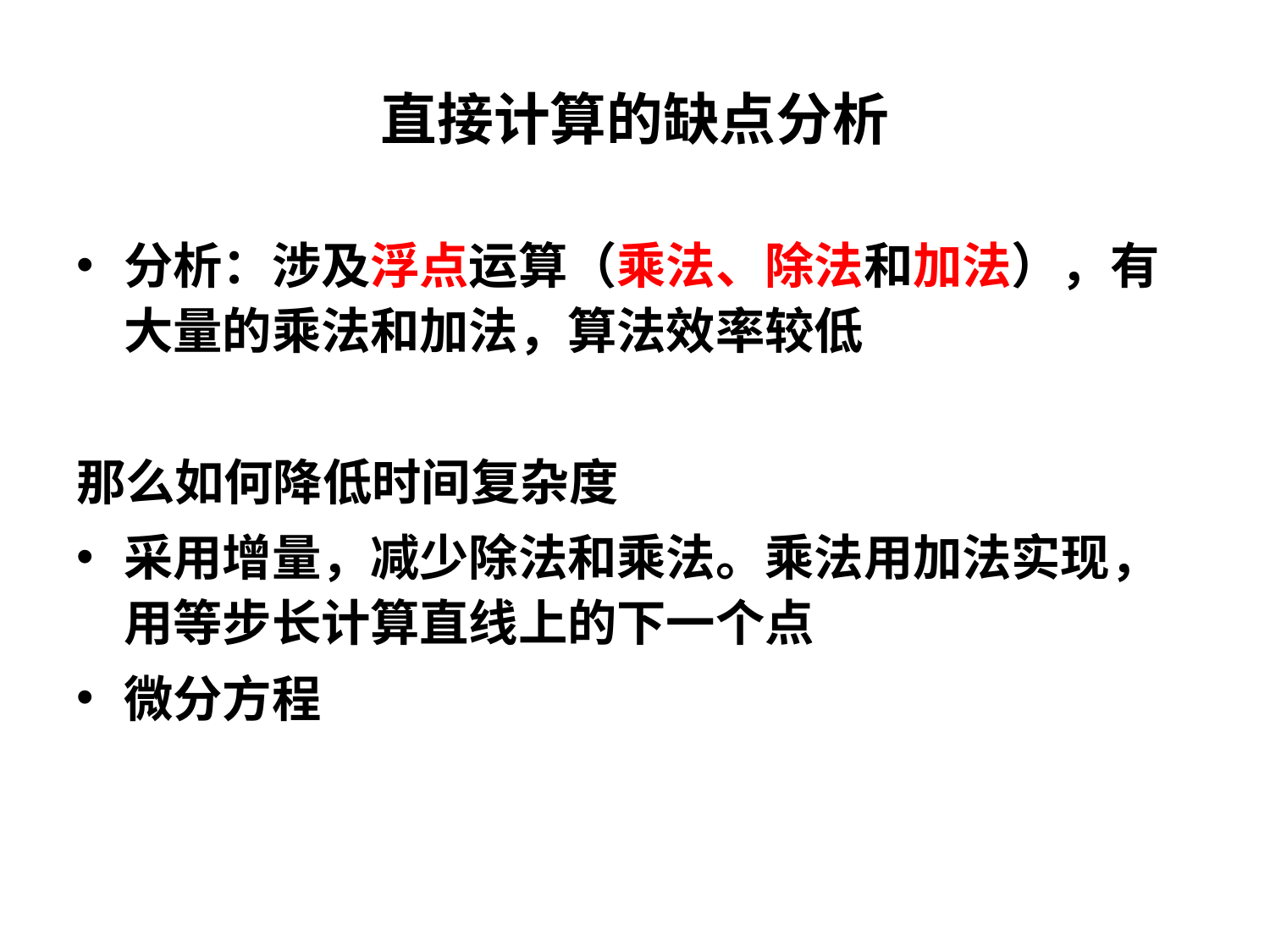

# 直接计算的缺点分析
分析：涉及浮点运算（乘法、除法和加法），有大量的乘法和加法，算法效率较低

那么如何降低时间复杂度
采用增量，减少除法和乘法。乘法用加法实现，用等步长计算直线上的下一个点
微分方程